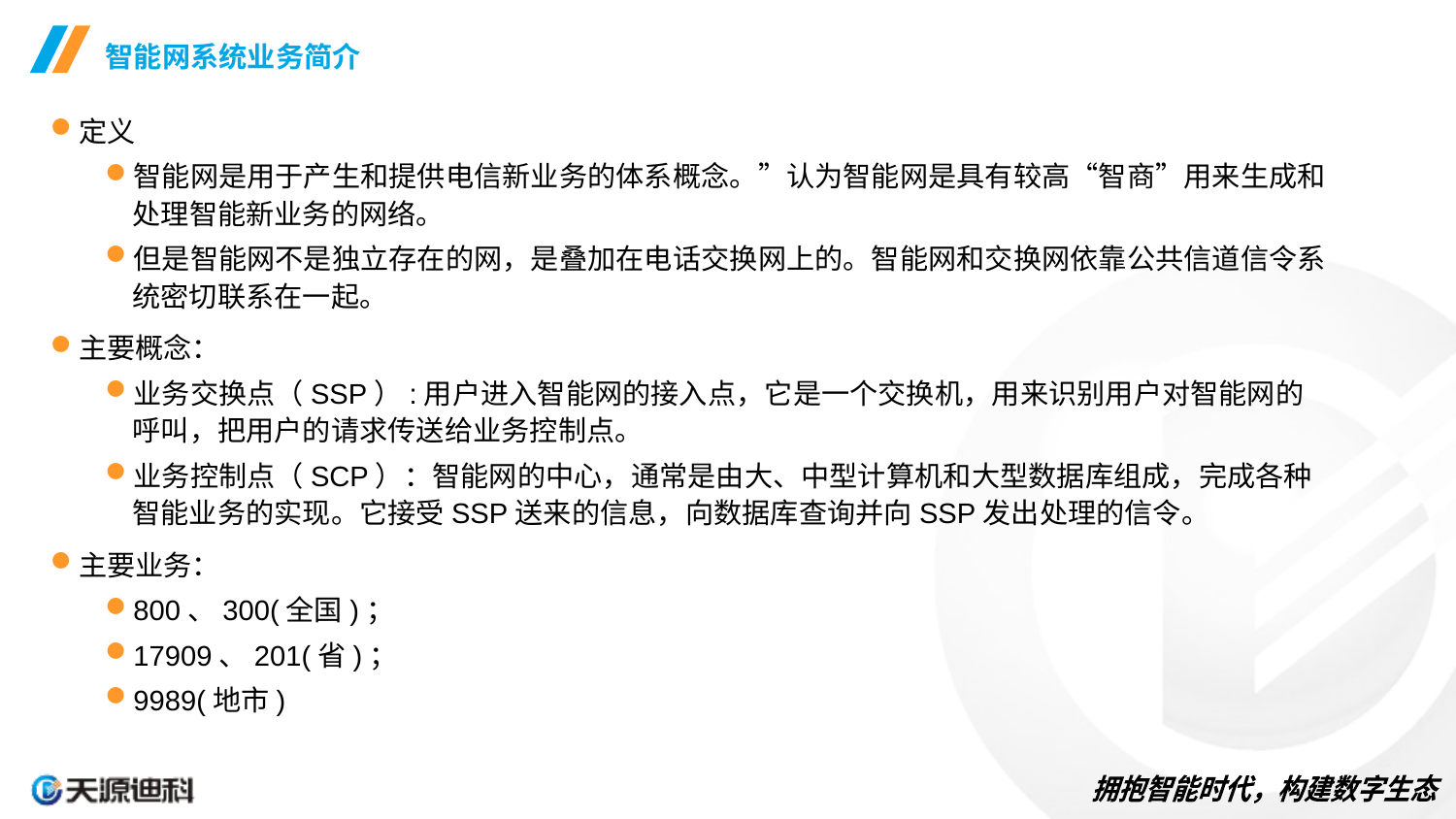

# 智能网系统业务简介
定义
智能网是用于产生和提供电信新业务的体系概念。”认为智能网是具有较高“智商”用来生成和处理智能新业务的网络。
但是智能网不是独立存在的网，是叠加在电话交换网上的。智能网和交换网依靠公共信道信令系统密切联系在一起。
主要概念：
业务交换点（SSP）:用户进入智能网的接入点，它是一个交换机，用来识别用户对智能网的呼叫，把用户的请求传送给业务控制点。
业务控制点（SCP）：智能网的中心，通常是由大、中型计算机和大型数据库组成，完成各种智能业务的实现。它接受SSP送来的信息，向数据库查询并向SSP发出处理的信令。
主要业务：
800、300(全国)；
17909、201(省)；
9989(地市)
24
24